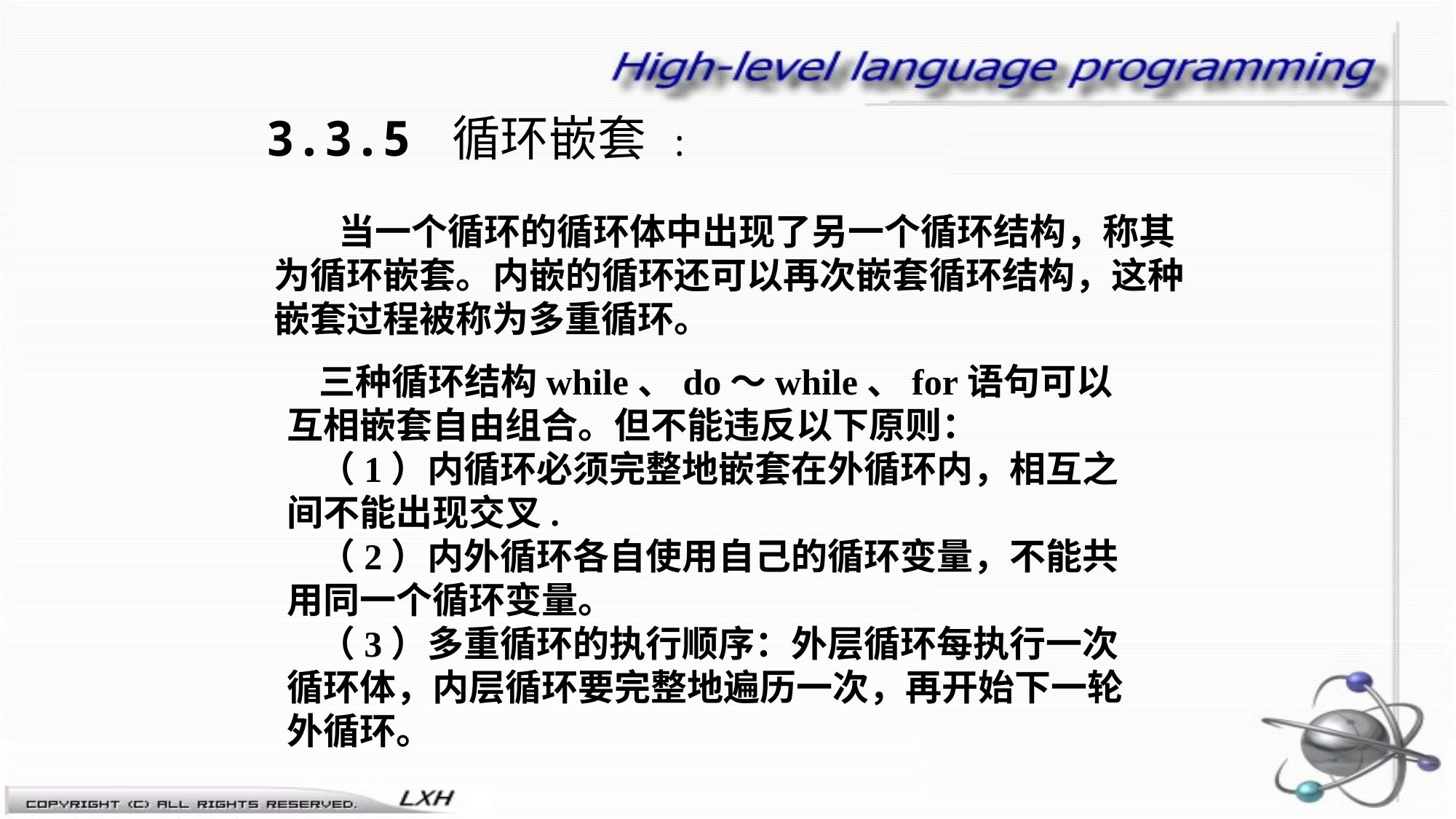

3.3.5 循环嵌套 :
当一个循环的循环体中出现了另一个循环结构，称其为循环嵌套。内嵌的循环还可以再次嵌套循环结构，这种嵌套过程被称为多重循环。
三种循环结构while、do～while、for语句可以互相嵌套自由组合。但不能违反以下原则：
（1）内循环必须完整地嵌套在外循环内，相互之间不能出现交叉.
（2）内外循环各自使用自己的循环变量，不能共用同一个循环变量。
（3）多重循环的执行顺序：外层循环每执行一次循环体，内层循环要完整地遍历一次，再开始下一轮外循环。